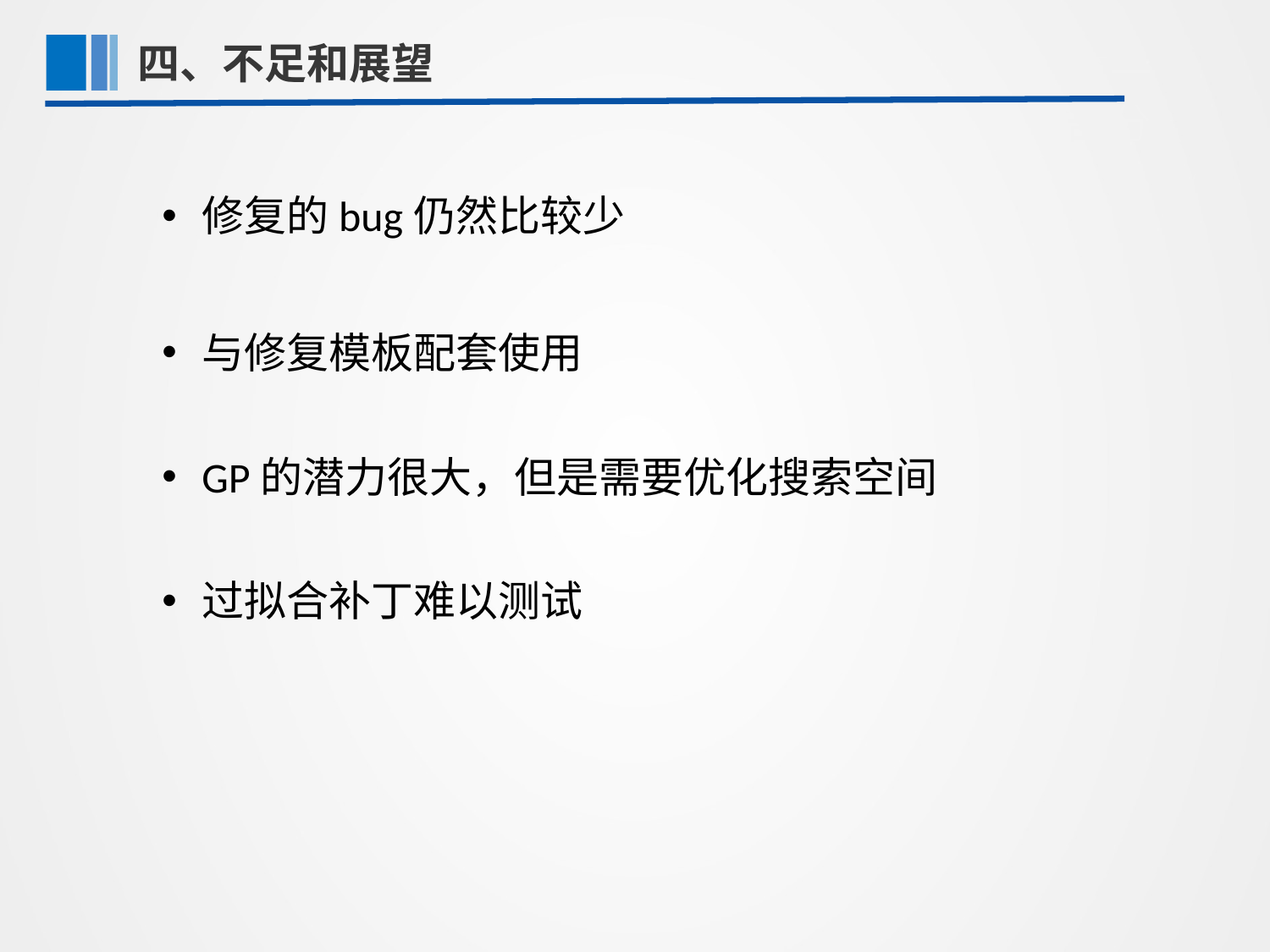

四、不足和展望

第一部分
修复的bug仍然比较少
与修复模板配套使用
GP的潜力很大，但是需要优化搜索空间
过拟合补丁难以测试